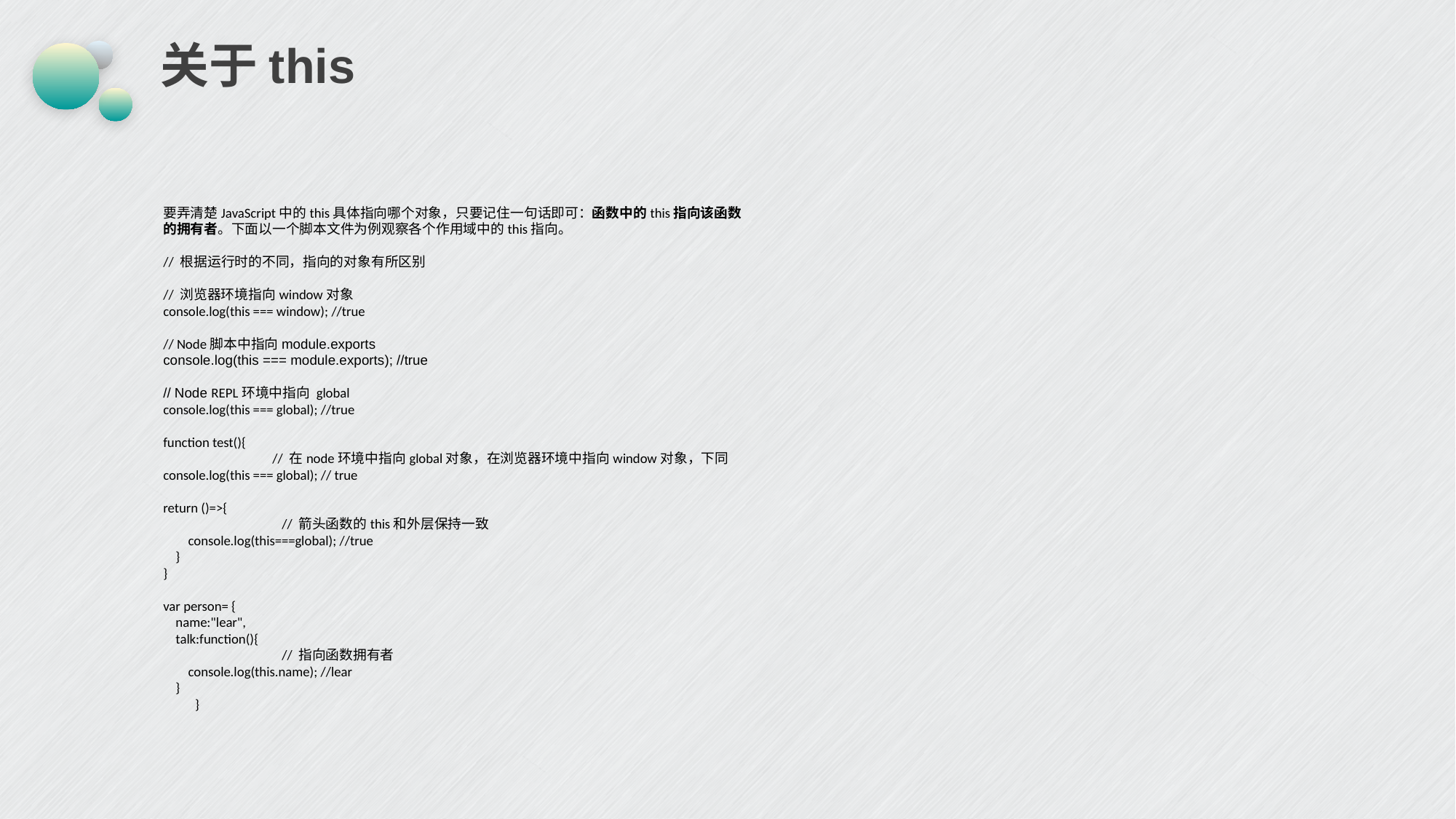

# 关于this

要弄清楚JavaScript中的this具体指向哪个对象，只要记住一句话即可：函数中的this指向该函数的拥有者。下面以一个脚本文件为例观察各个作用域中的this指向。 // 根据运行时的不同，指向的对象有所区别 // 浏览器环境指向window对象console.log(this === window); //true // Node脚本中指向module.exportsconsole.log(this === module.exports); //true // Node REPL环境中指向 globalconsole.log(this === global); //true function test(){	// 在node环境中指向global对象，在浏览器环境中指向window对象，下同console.log(this === global); // true return ()=>{	   // 箭头函数的this和外层保持一致        console.log(this===global); //true    }} var person= {    name:"lear",    talk:function(){   	   // 指向函数拥有者        console.log(this.name); //lear    }}